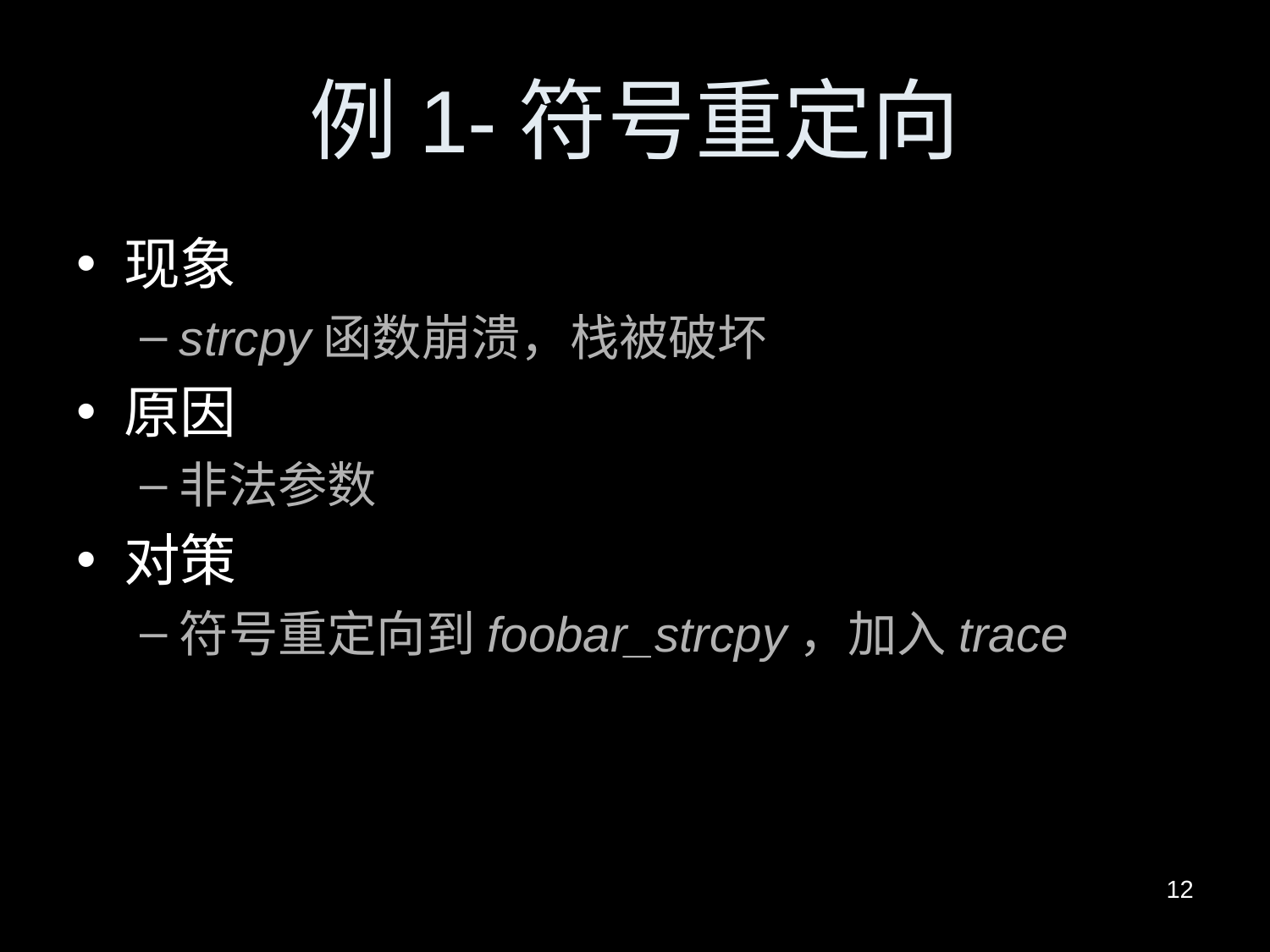

# 例1-符号重定向
现象
strcpy函数崩溃，栈被破坏
原因
非法参数
对策
符号重定向到foobar_strcpy，加入trace
12